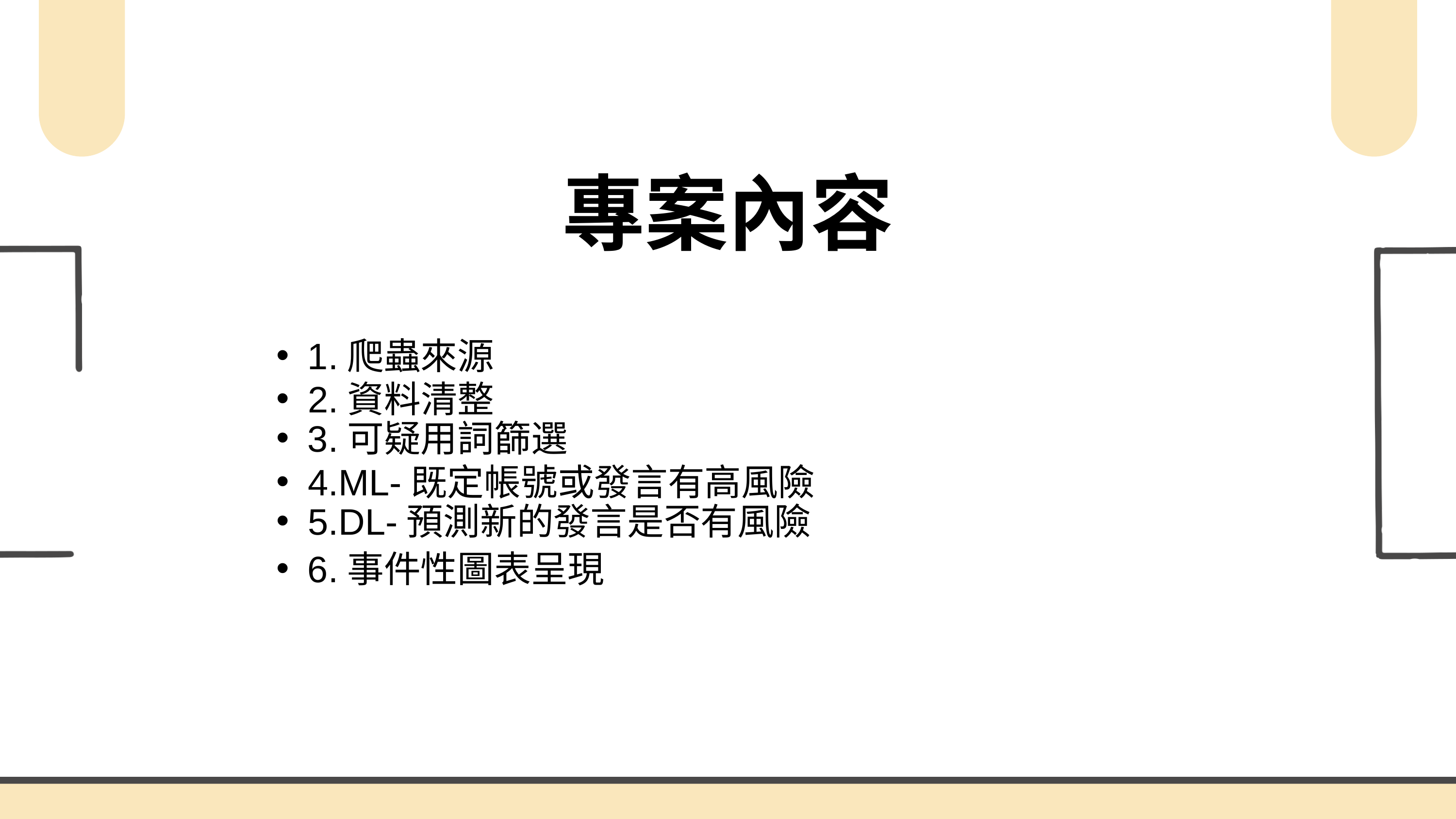

專案內容

1.爬蟲來源
2.資料清整
3.可疑用詞篩選
4.ML-既定帳號或發言有高風險
5.DL-預測新的發言是否有風險
6.事件性圖表呈現